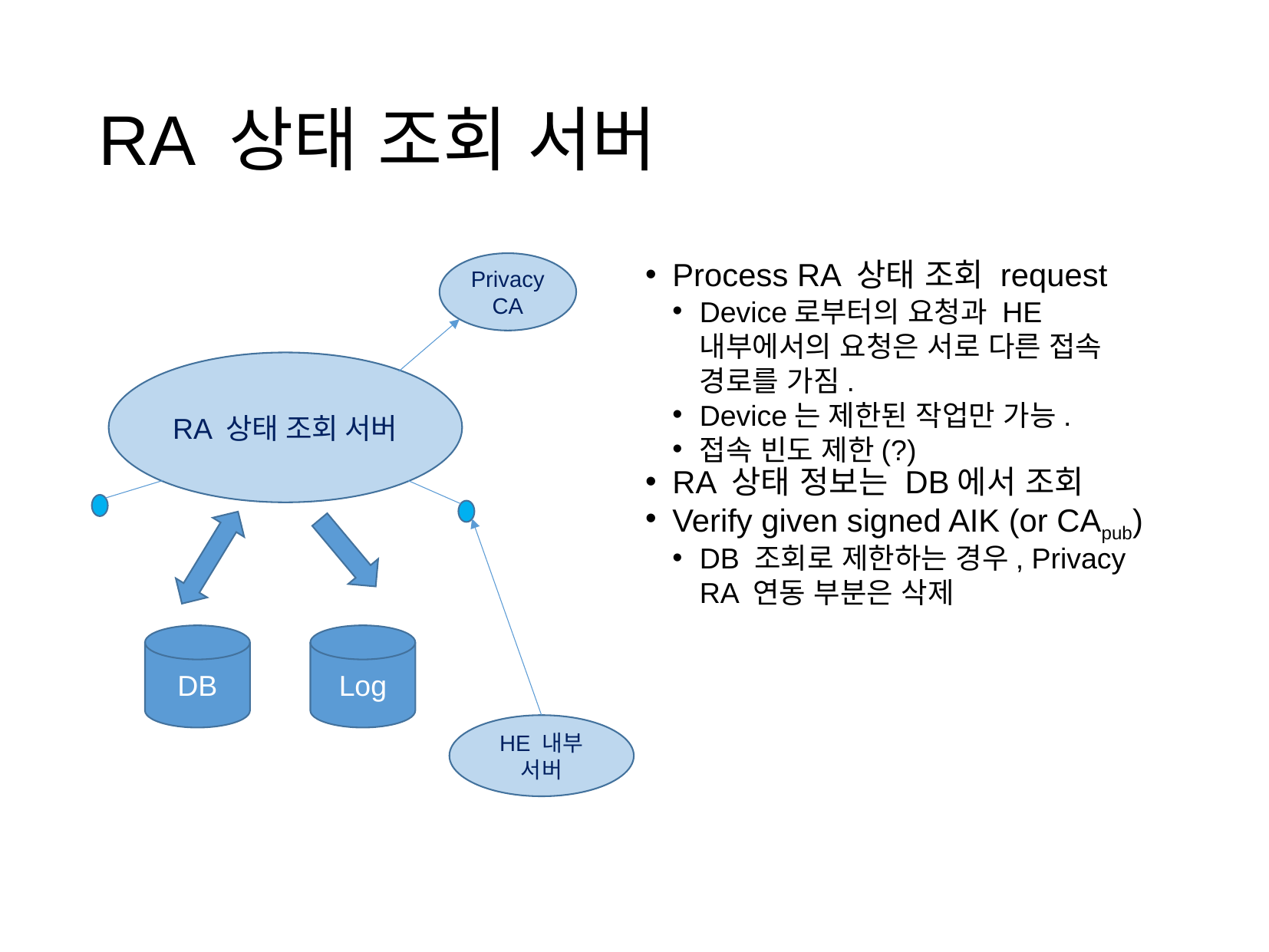

RA 상태 조회 서버
Privacy CA
Process RA 상태 조회 request
Device로부터의 요청과 HE 내부에서의 요청은 서로 다른 접속 경로를 가짐.
Device는 제한된 작업만 가능.
접속 빈도 제한(?)
RA 상태 정보는 DB에서 조회
Verify given signed AIK (or CApub)
DB 조회로 제한하는 경우, Privacy RA 연동 부분은 삭제

RA 상태 조회 서버

DB
Log
HE 내부 서버